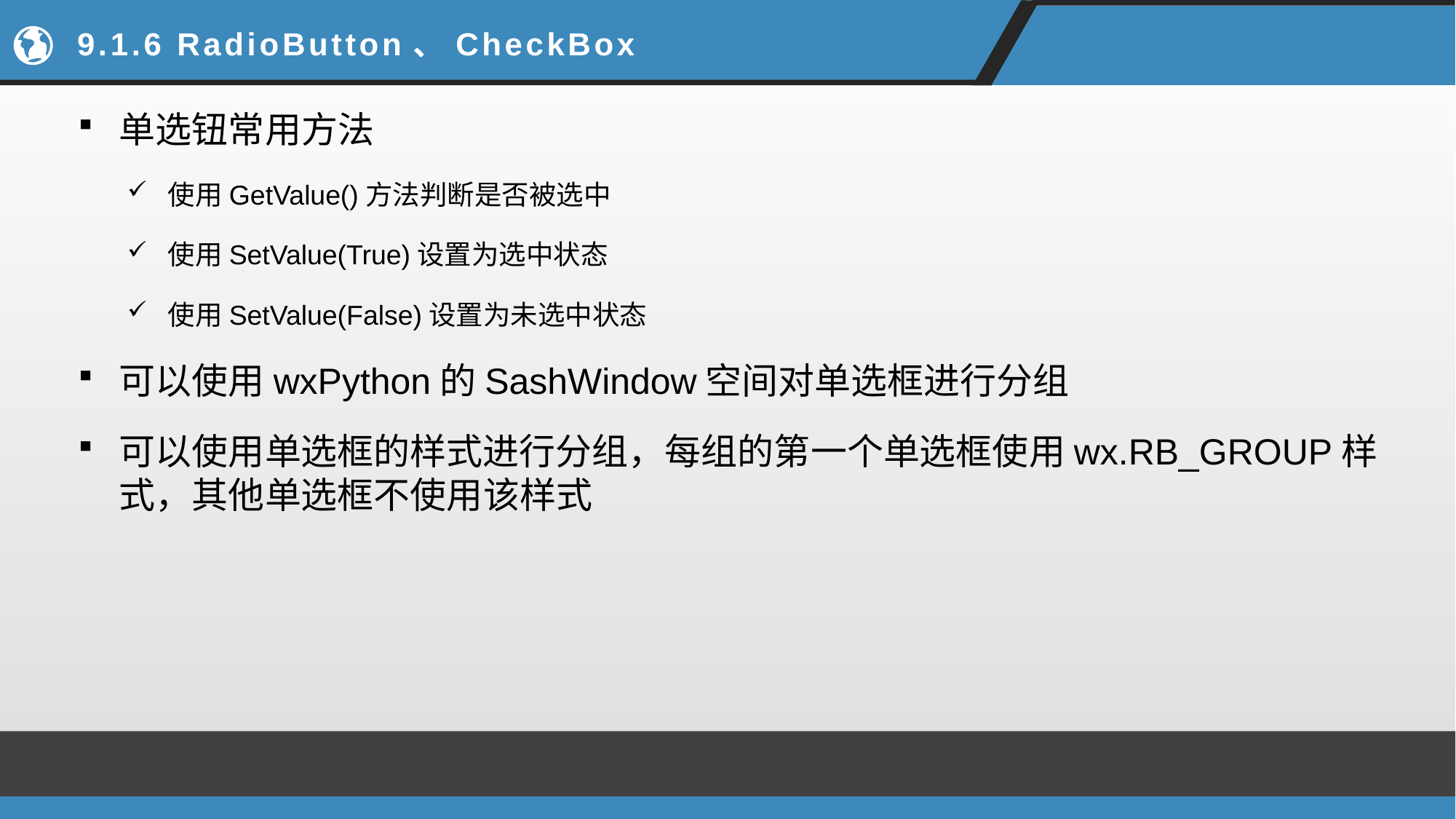

# 9.1.6 RadioButton、CheckBox

单选钮常用方法
使用GetValue()方法判断是否被选中
使用SetValue(True)设置为选中状态
使用SetValue(False)设置为未选中状态
可以使用wxPython的SashWindow空间对单选框进行分组
可以使用单选框的样式进行分组，每组的第一个单选框使用wx.RB_GROUP样式，其他单选框不使用该样式